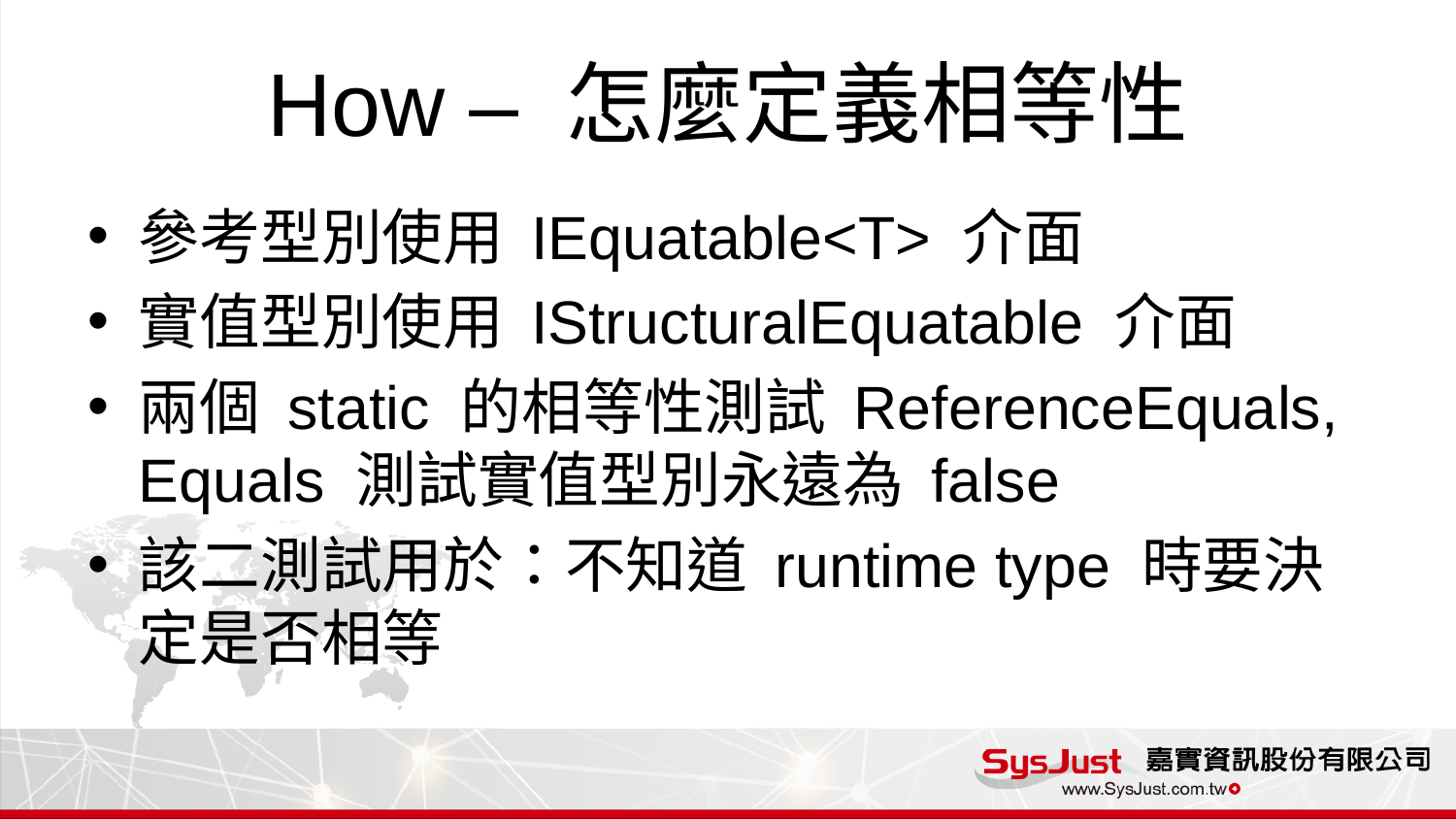

# How – 怎麼定義相等性
參考型別使用 IEquatable<T> 介面
實值型別使用 IStructuralEquatable 介面
兩個 static 的相等性測試 ReferenceEquals, Equals 測試實值型別永遠為 false
該二測試用於：不知道 runtime type 時要決定是否相等